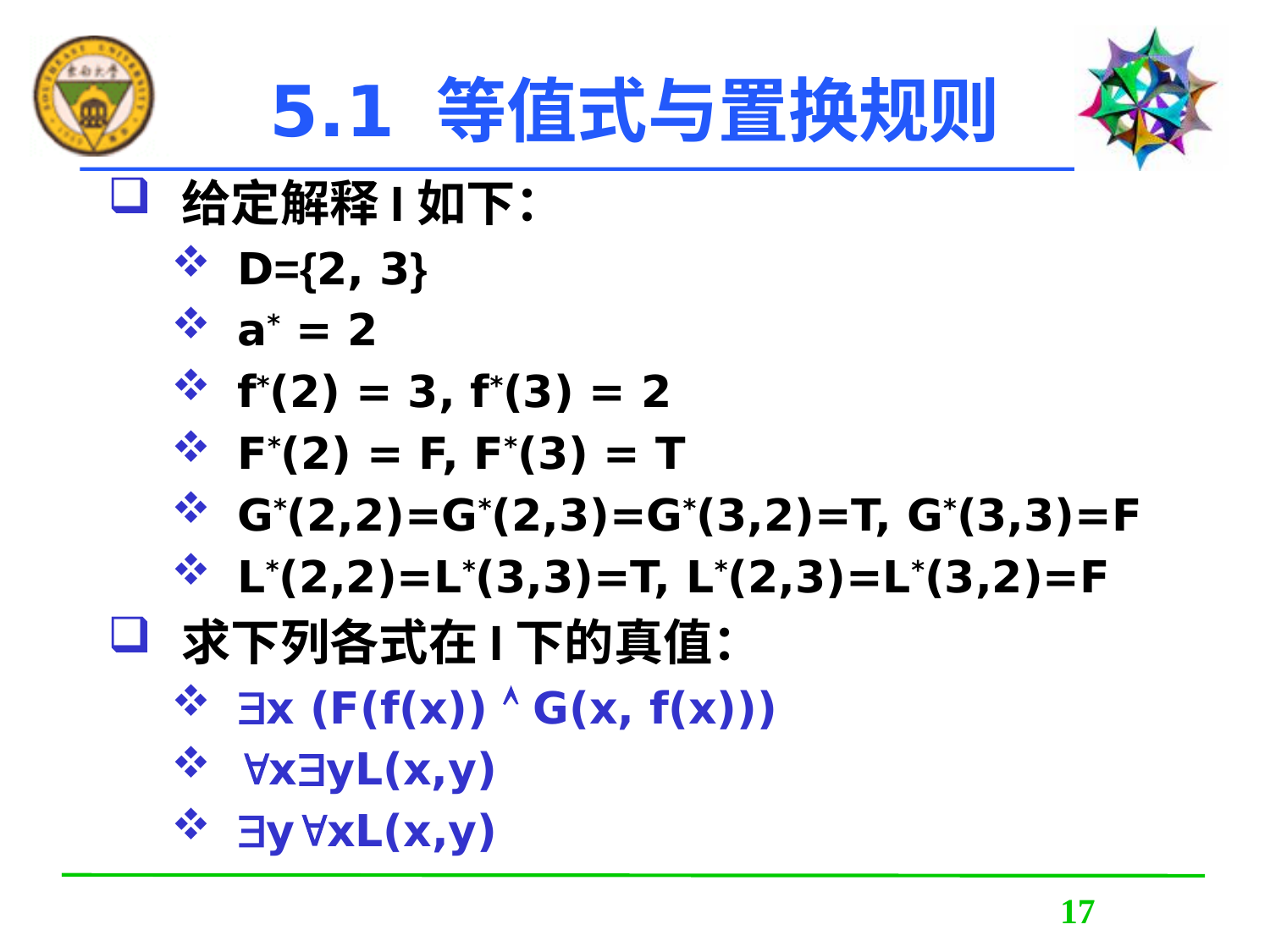

5.1 等值式与置换规则
给定解释I如下：
D={2, 3}
a* = 2
f*(2) = 3, f*(3) = 2
F*(2) = F, F*(3) = T
G*(2,2)=G*(2,3)=G*(3,2)=T, G*(3,3)=F
L*(2,2)=L*(3,3)=T, L*(2,3)=L*(3,2)=F
求下列各式在I下的真值：
∃x (F(f(x)) ∧ G(x, f(x)))
∀x∃yL(x,y)
∃y∀xL(x,y)